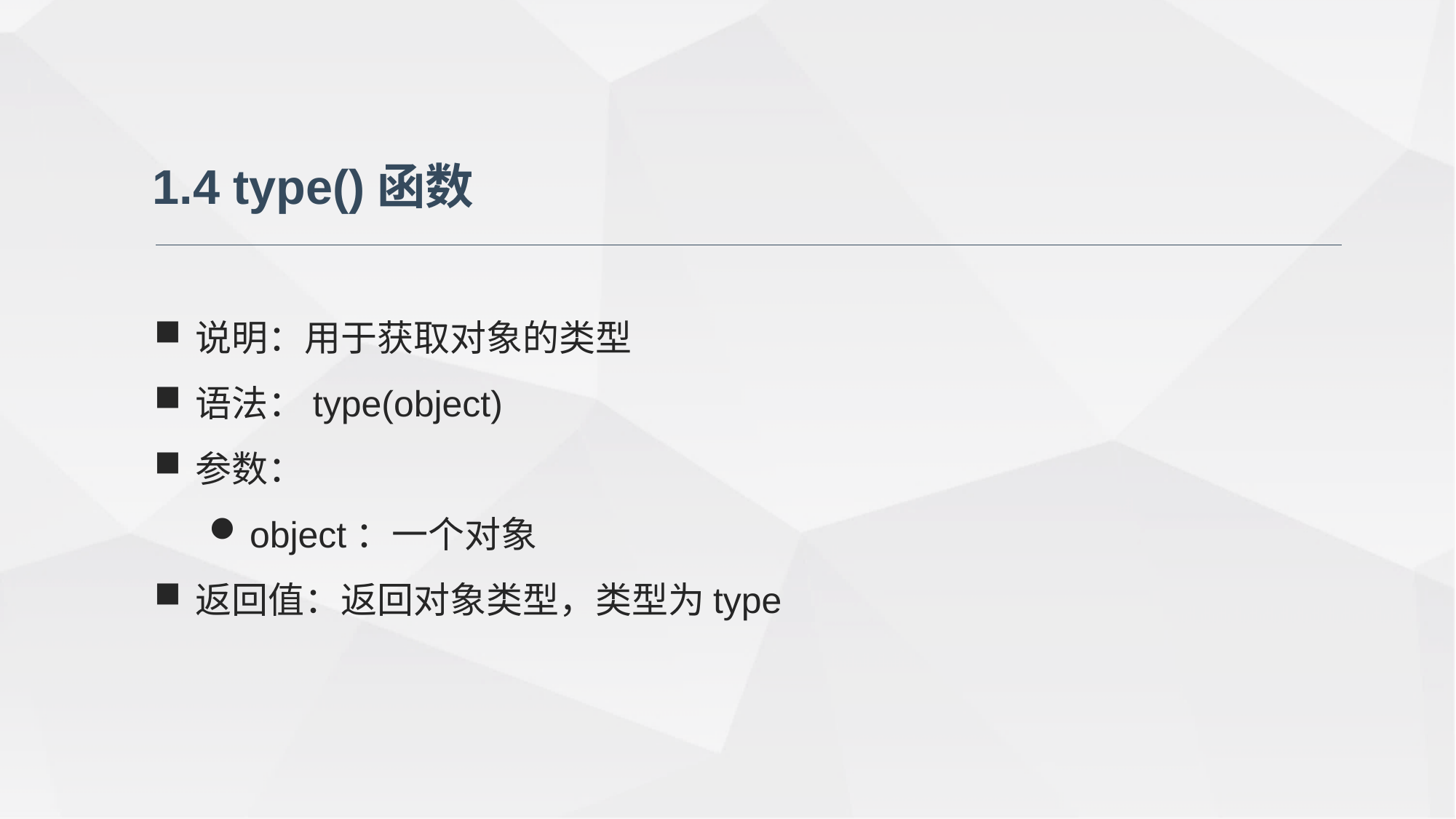

1.4 type()函数
说明：用于获取对象的类型
语法：type(object)
参数：
object：一个对象
返回值：返回对象类型，类型为type